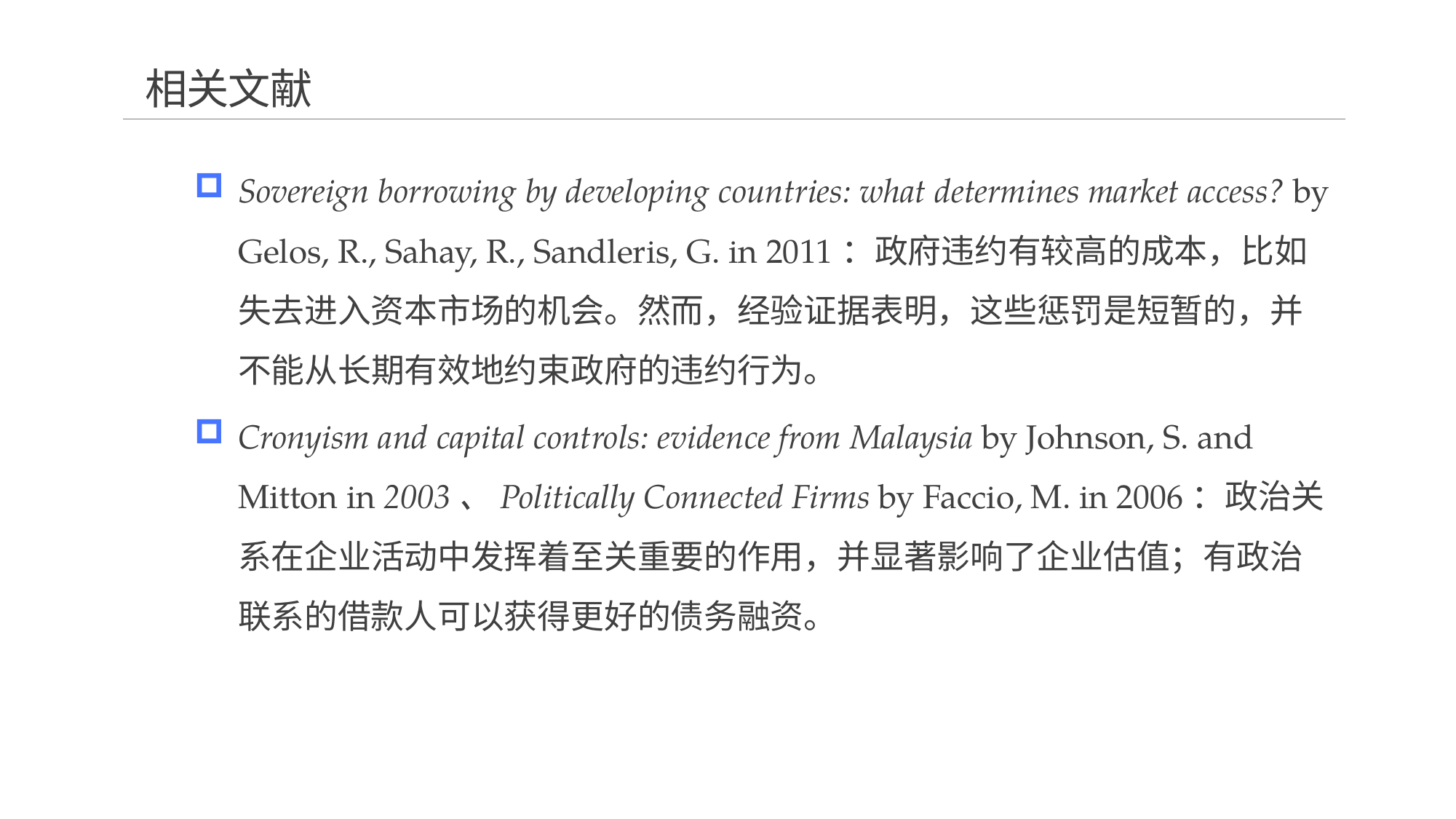

# 相关文献
Sovereign borrowing by developing countries: what determines market access? by Gelos, R., Sahay, R., Sandleris, G. in 2011：政府违约有较高的成本，比如失去进入资本市场的机会。然而，经验证据表明，这些惩罚是短暂的，并不能从长期有效地约束政府的违约行为。
Cronyism and capital controls: evidence from Malaysia by Johnson, S. and Mitton in 2003、Politically Connected Firms by Faccio, M. in 2006：政治关系在企业活动中发挥着至关重要的作用，并显著影响了企业估值；有政治联系的借款人可以获得更好的债务融资。